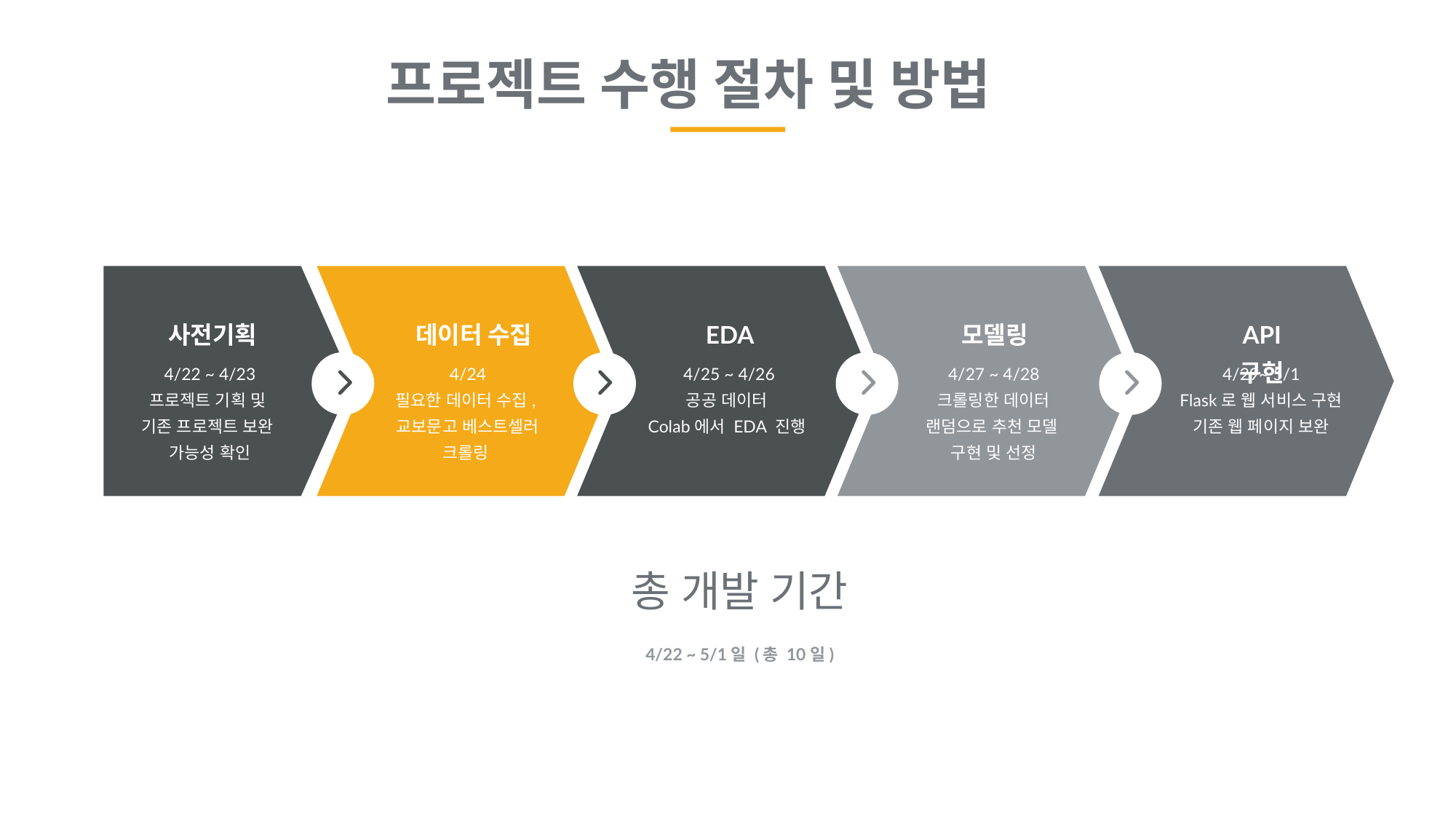

프로젝트 수행 절차 및 방법

사전기획
EDA
모델링
API 구현
데이터 수집

4/22 ~ 4/23
프로젝트 기획 및
기존 프로젝트 보완
가능성 확인

4/24
필요한 데이터 수집,
교보문고 베스트셀러 크롤링
4/25 ~ 4/26
공공 데이터
Colab에서 EDA 진행
4/27 ~ 4/28
크롤링한 데이터
랜덤으로 추천 모델
구현 및 선정
4/29~ 5/1
Flask로 웹 서비스 구현
기존 웹 페이지 보완

총 개발 기간
4/22 ~ 5/1일 (총 10일)